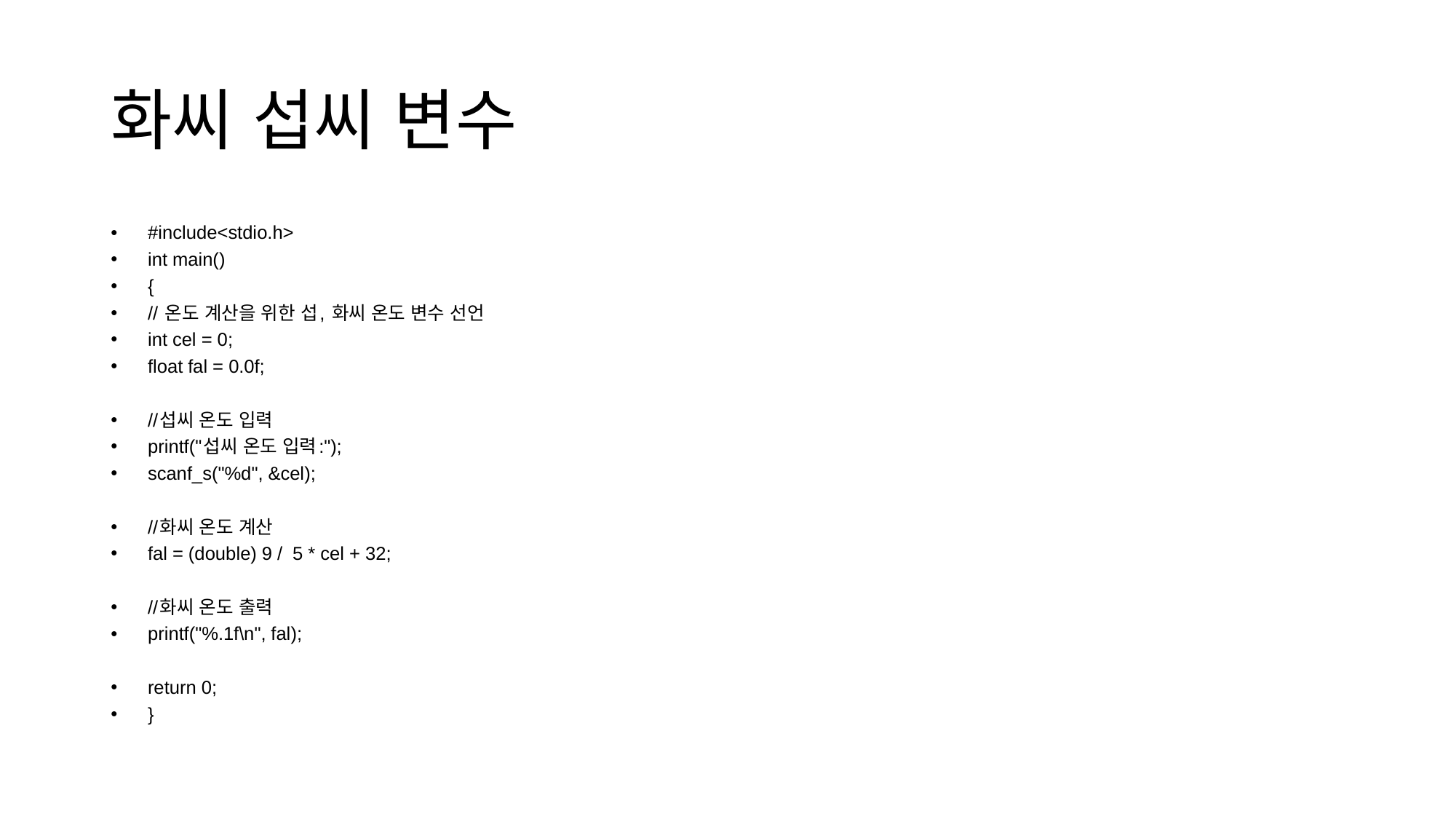

# 화씨 섭씨 변수
#include<stdio.h>
int main()
{
// 온도 계산을 위한 섭, 화씨 온도 변수 선언
int cel = 0;
float fal = 0.0f;

//섭씨 온도 입력
printf("섭씨 온도 입력:");
scanf_s("%d", &cel);

//화씨 온도 계산
fal = (double) 9 /  5 * cel + 32;

//화씨 온도 출력
printf("%.1f\n", fal);

return 0;
}